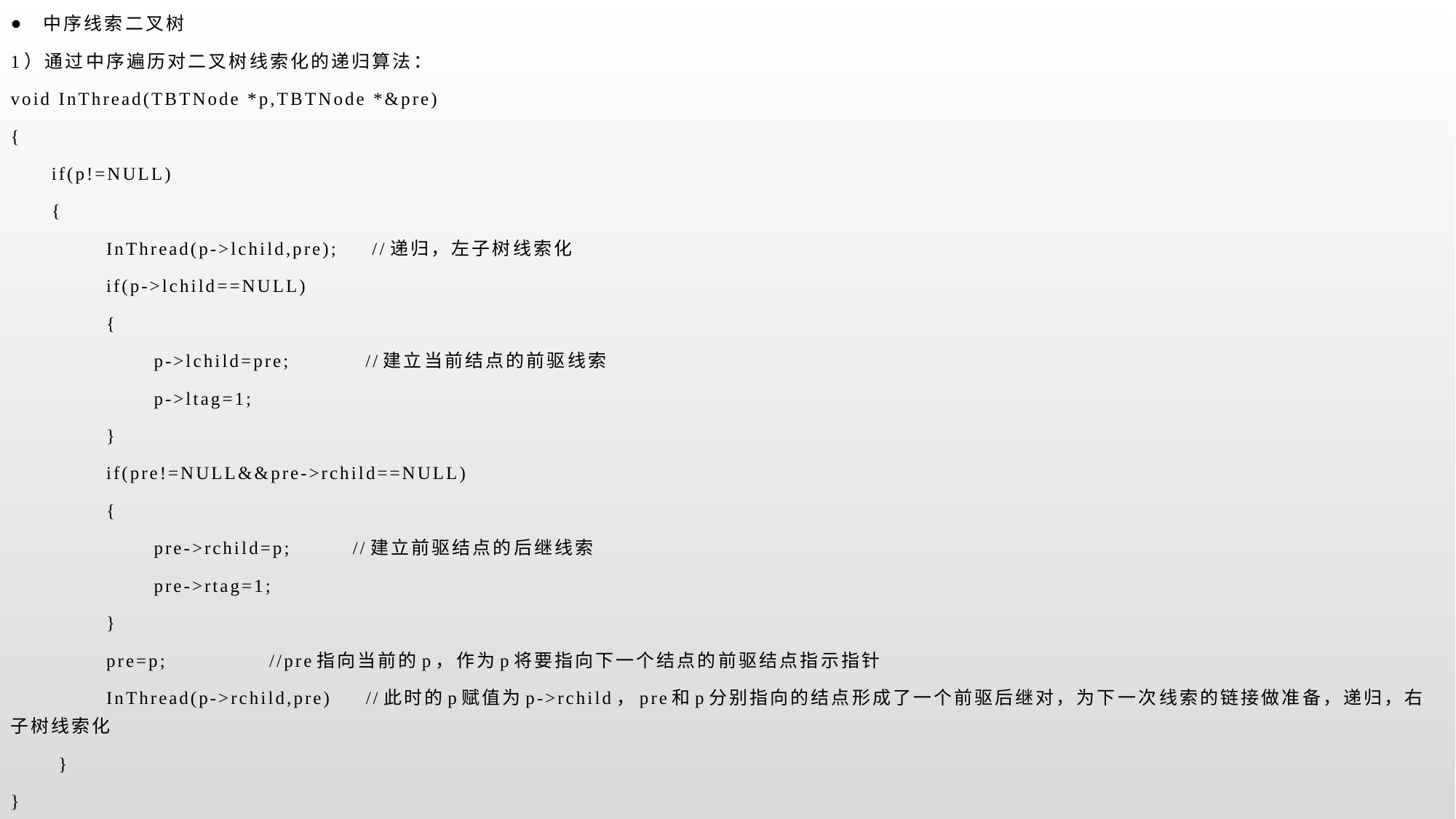

中序线索二叉树
1）通过中序遍历对二叉树线索化的递归算法：
void InThread(TBTNode *p,TBTNode *&pre)
{
      if(p!=NULL)
      {
              InThread(p->lchild,pre);     //递归，左子树线索化
              if(p->lchild==NULL)
              {
                     p->lchild=pre;           //建立当前结点的前驱线索
                     p->ltag=1;
              }
              if(pre!=NULL&&pre->rchild==NULL)
              {
                     pre->rchild=p;         //建立前驱结点的后继线索
                     pre->rtag=1;
              }
              pre=p;               //pre指向当前的p，作为p将要指向下一个结点的前驱结点指示指针
              InThread(p->rchild,pre)     //此时的p赋值为p->rchild，pre和p分别指向的结点形成了一个前驱后继对，为下一次线索的链接做准备，递归，右子树线索化
       }
}